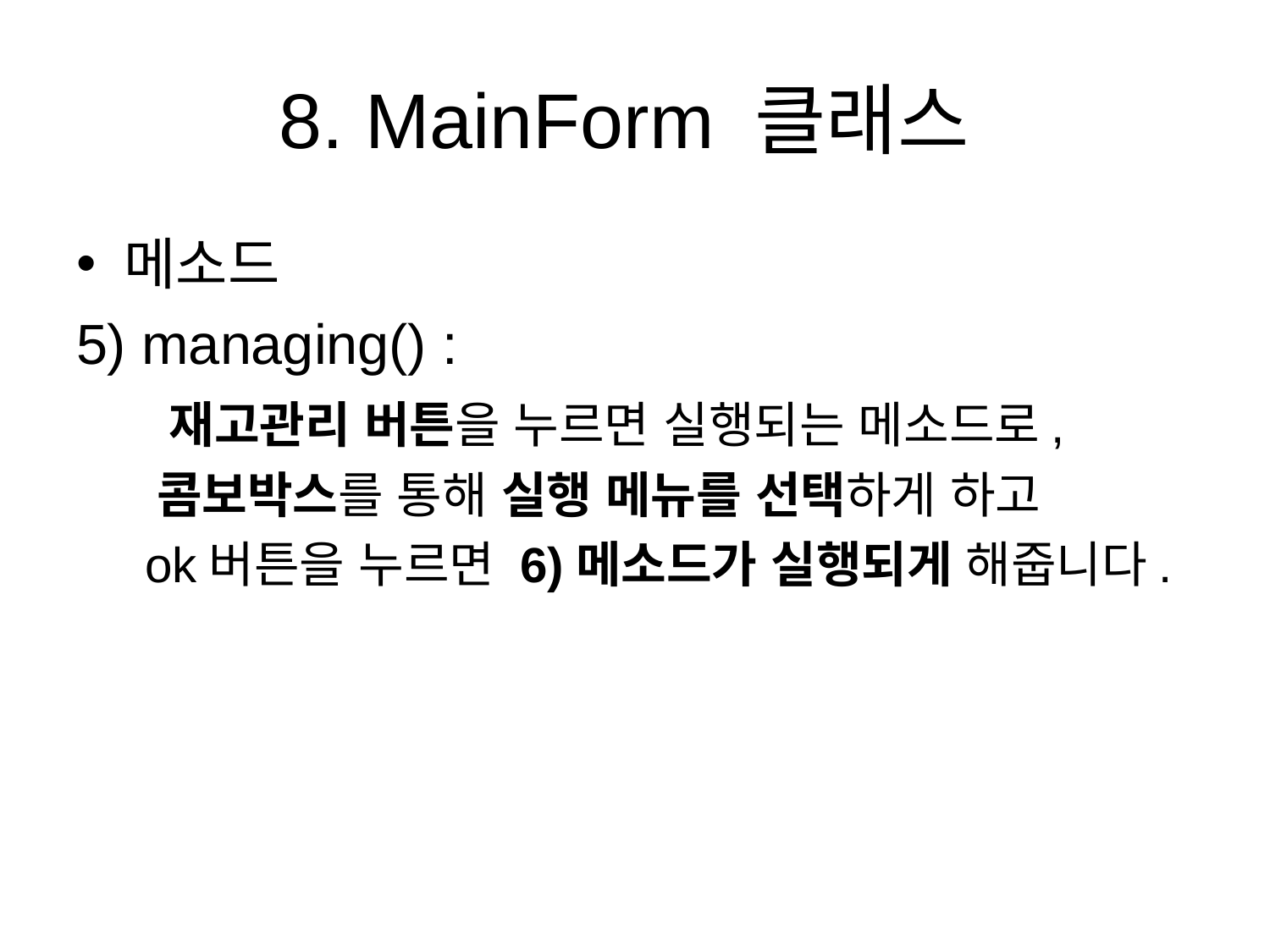

# 8. MainForm 클래스
메소드
5) managing() :
     재고관리 버튼을 누르면 실행되는 메소드로,
     콤보박스를 통해 실행 메뉴를 선택하게 하고
     ok버튼을 누르면 6)메소드가 실행되게 해줍니다.